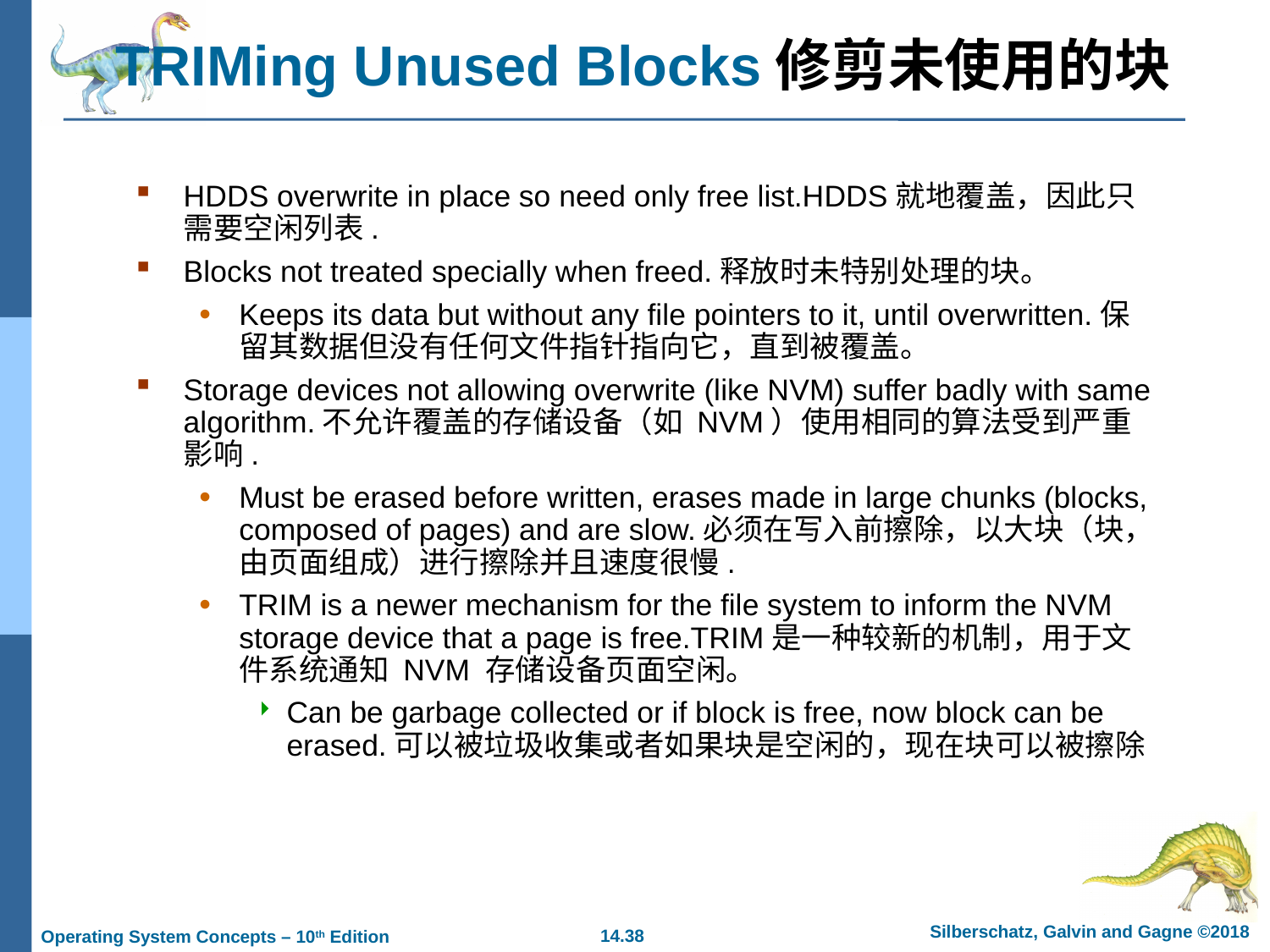

# TRIMing Unused Blocks修剪未使用的块
HDDS overwrite in place so need only free list.HDDS就地覆盖，因此只需要空闲列表.
Blocks not treated specially when freed.释放时未特别处理的块。
Keeps its data but without any file pointers to it, until overwritten.保留其数据但没有任何文件指针指向它，直到被覆盖。
Storage devices not allowing overwrite (like NVM) suffer badly with same algorithm.不允许覆盖的存储设备（如 NVM）使用相同的算法受到严重影响.
Must be erased before written, erases made in large chunks (blocks, composed of pages) and are slow.必须在写入前擦除，以大块（块，由页面组成）进行擦除并且速度很慢.
TRIM is a newer mechanism for the file system to inform the NVM storage device that a page is free.TRIM是一种较新的机制，用于文件系统通知 NVM 存储设备页面空闲。
Can be garbage collected or if block is free, now block can be erased.可以被垃圾收集或者如果块是空闲的，现在块可以被擦除